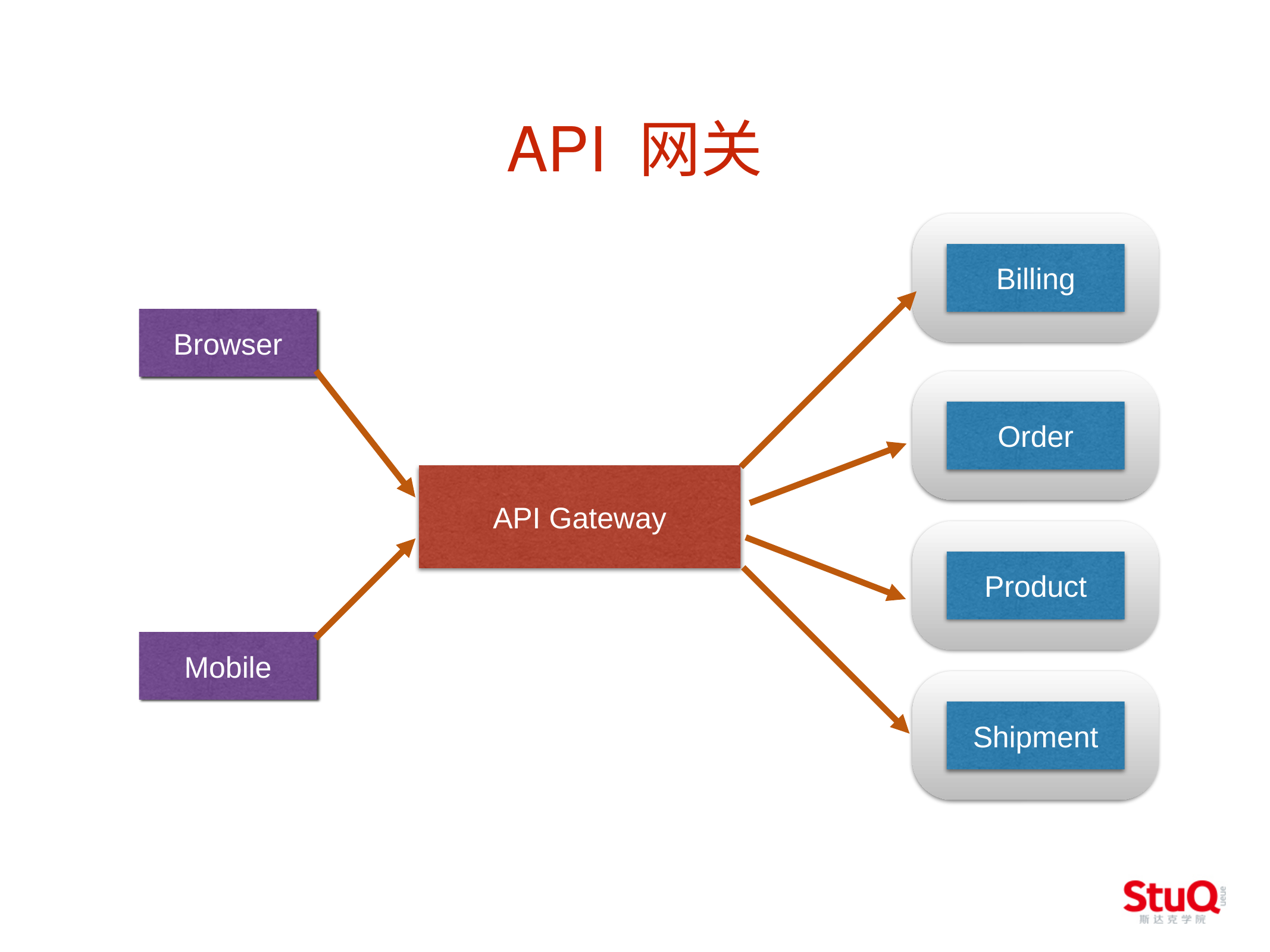

API 网关

Billing

Browser

Order

API Gateway

Product

Mobile

Shipment